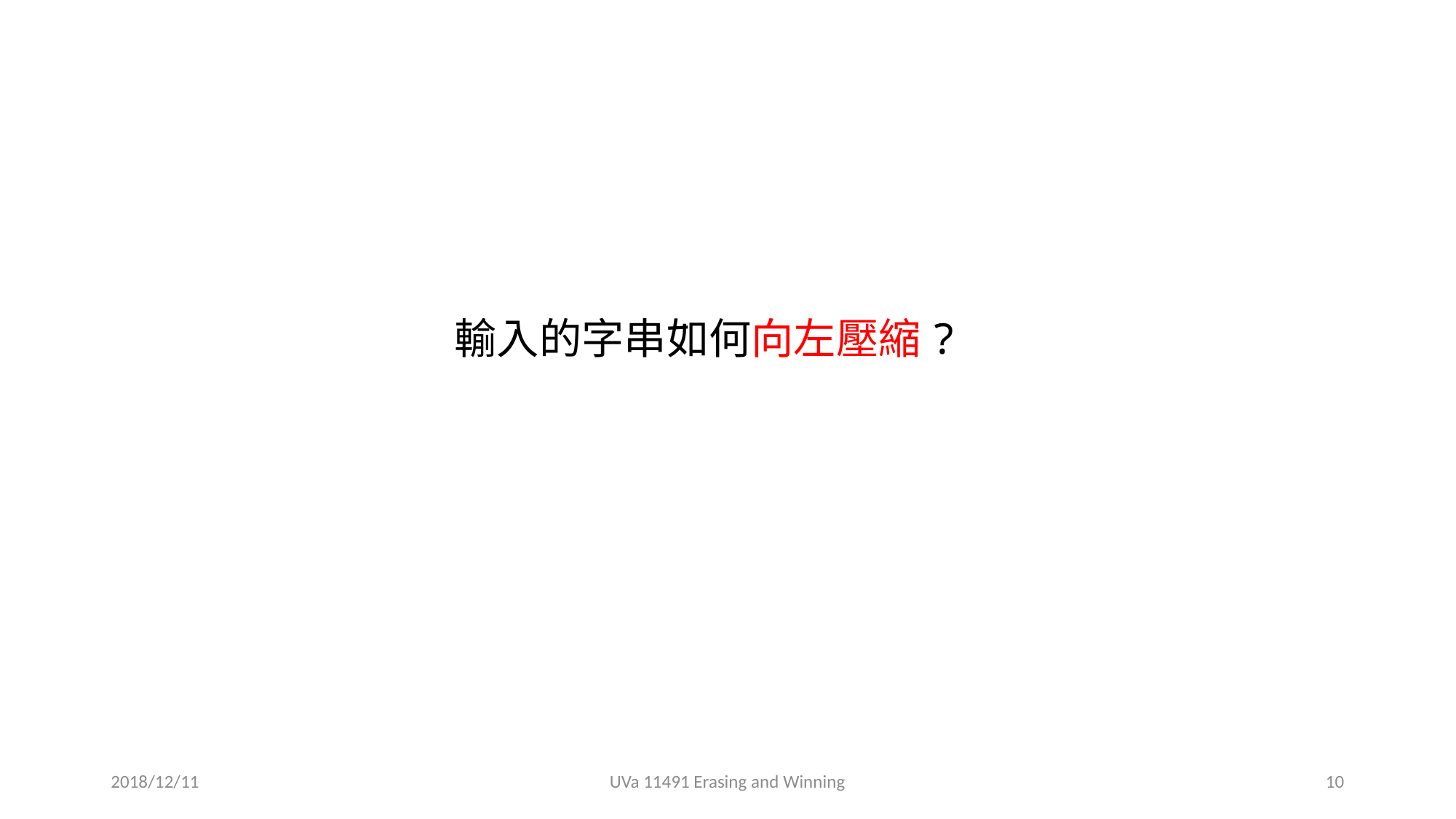

輸入的字串如何向左壓縮?
2018/12/11
UVa 11491 Erasing and Winning
10